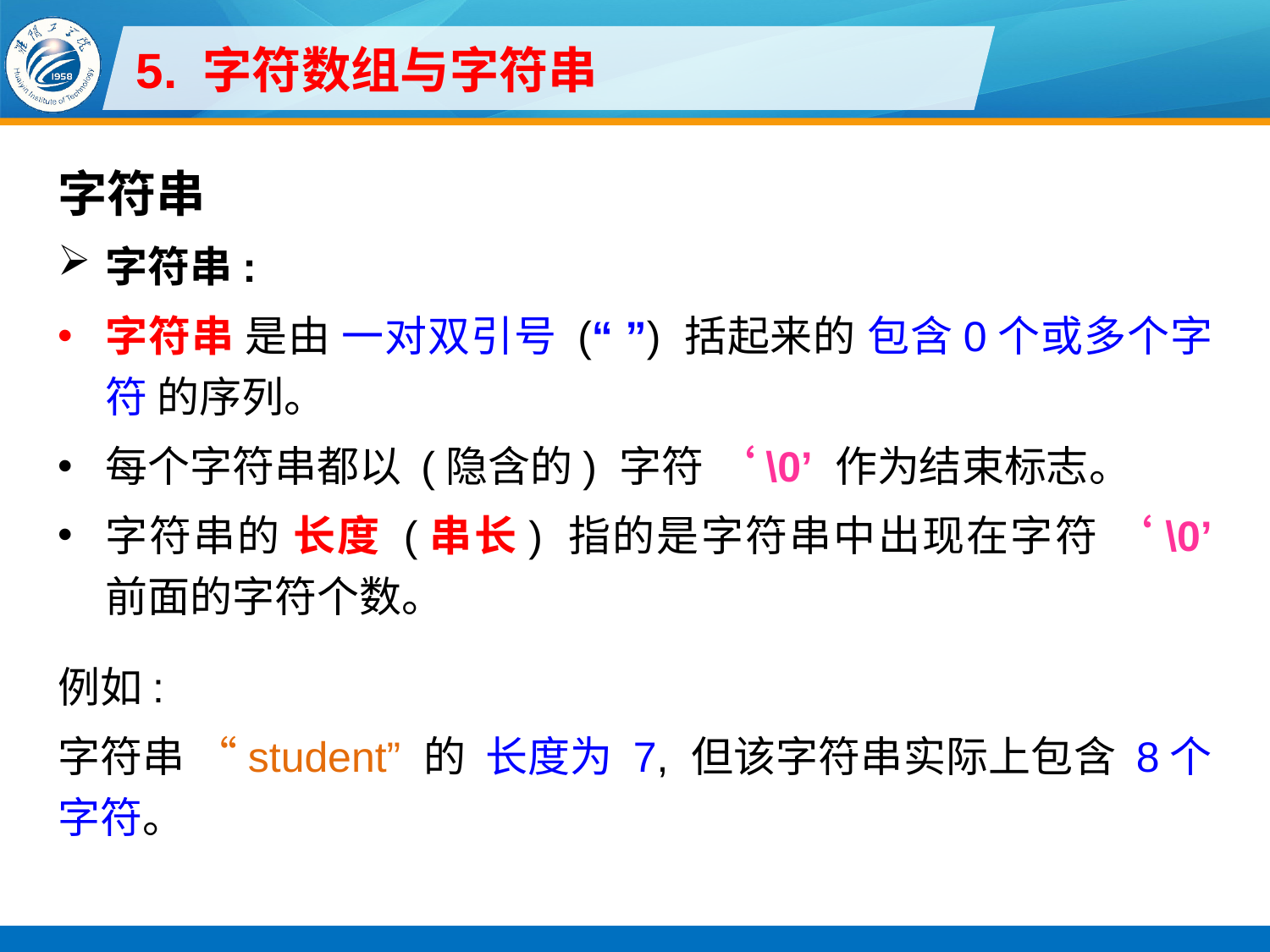

# 5. 字符数组与字符串
字符串
字符串:
字符串 是由 一对双引号 (“ ”) 括起来的 包含0个或多个字符 的序列。
每个字符串都以 (隐含的) 字符 ‘\0’ 作为结束标志。
字符串的 长度 (串长) 指的是字符串中出现在字符 ‘\0’ 前面的字符个数。
例如:
字符串 “student” 的  长度为 7, 但该字符串实际上包含 8个字符。